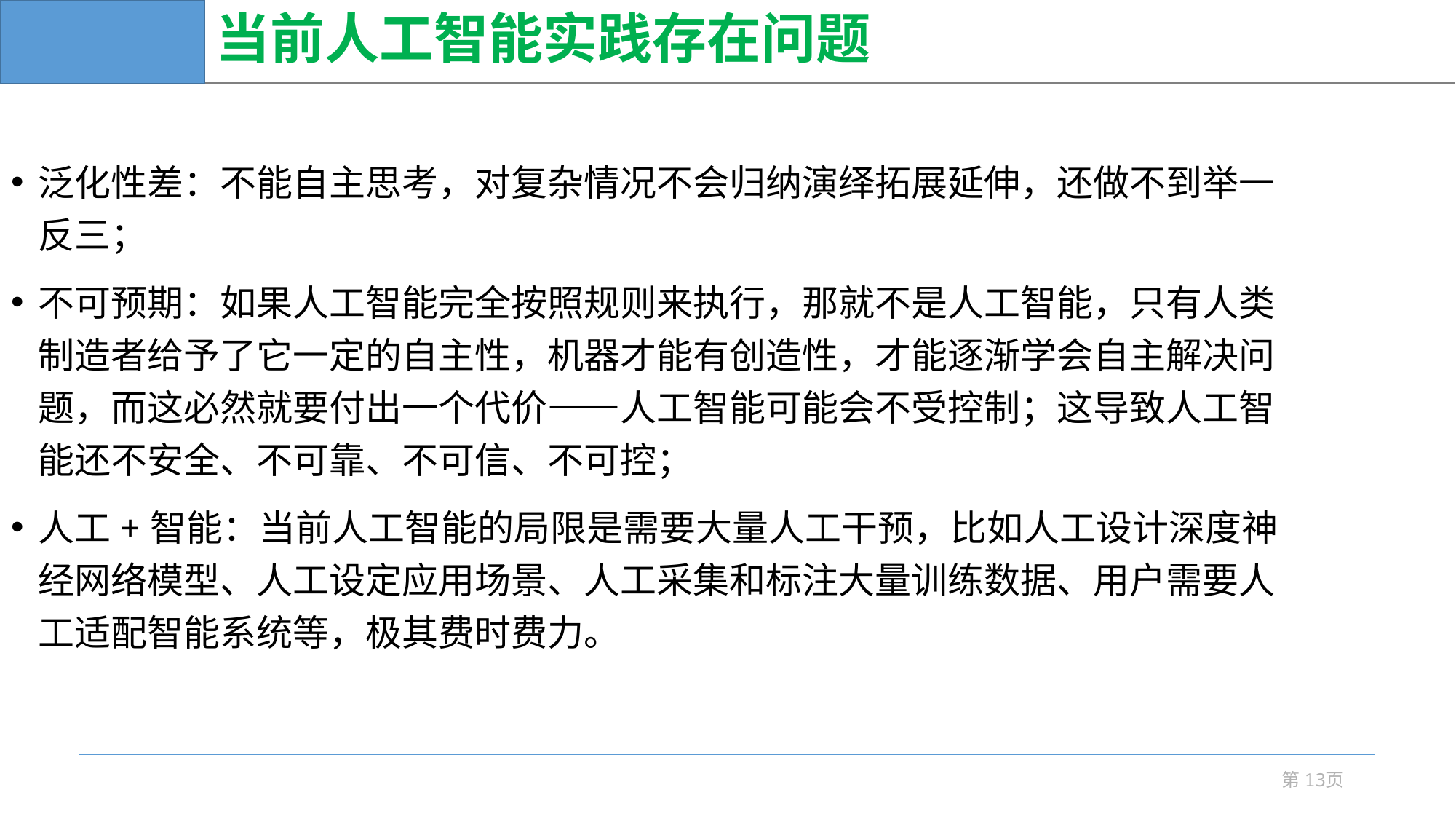

# 当前人工智能实践存在问题
泛化性差：不能自主思考，对复杂情况不会归纳演绎拓展延伸，还做不到举一反三；
不可预期：如果人工智能完全按照规则来执行，那就不是人工智能，只有人类制造者给予了它一定的自主性，机器才能有创造性，才能逐渐学会自主解决问题，而这必然就要付出一个代价——人工智能可能会不受控制；这导致人工智能还不安全、不可靠、不可信、不可控；
人工+智能：当前人工智能的局限是需要大量人工干预，比如人工设计深度神经网络模型、人工设定应用场景、人工采集和标注大量训练数据、用户需要人工适配智能系统等，极其费时费力。

第13页